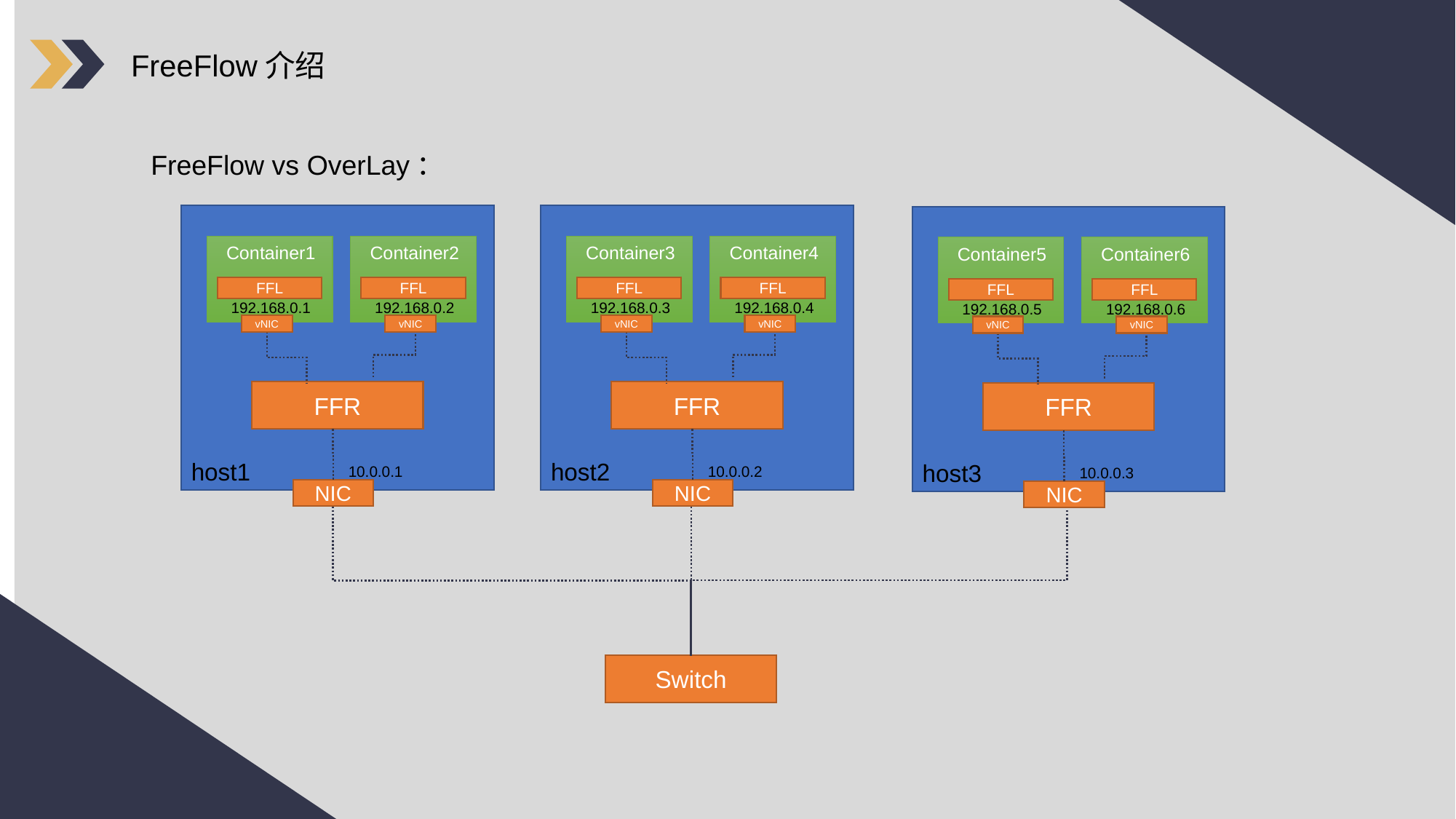

FreeFlow介绍
FreeFlow vs OverLay：

10.0.0.1
NIC

192.168.0.1
vNIC
Container1
FFL

192.168.0.2
vNIC
Container2
FFL
FFR
host1

10.0.0.2
NIC

192.168.0.3
vNIC
Container3
FFL

192.168.0.4
vNIC
Container4
FFL
FFR
host2

10.0.0.3
NIC

192.168.0.5
vNIC
Container5
FFL

192.168.0.6
vNIC
Container6
FFL
FFR
host3
Switch